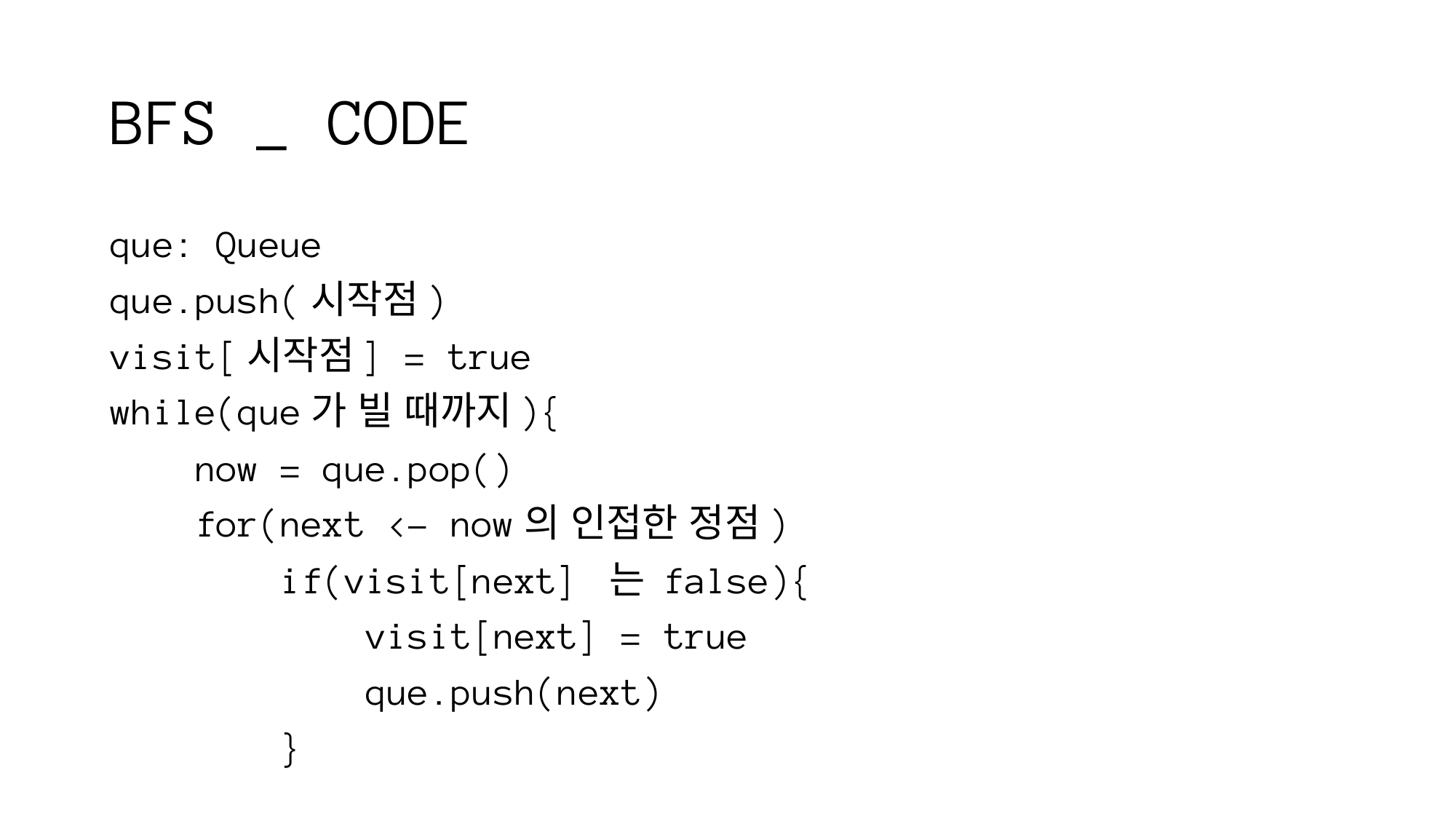

# BFS _ CODE
que: Queue
que.push(시작점)
visit[시작점] = true
while(que가 빌 때까지){
    now = que.pop()
    for(next <- now의 인접한 정점)
        if(visit[next] 는 false){
            visit[next] = true
            que.push(next)
        }